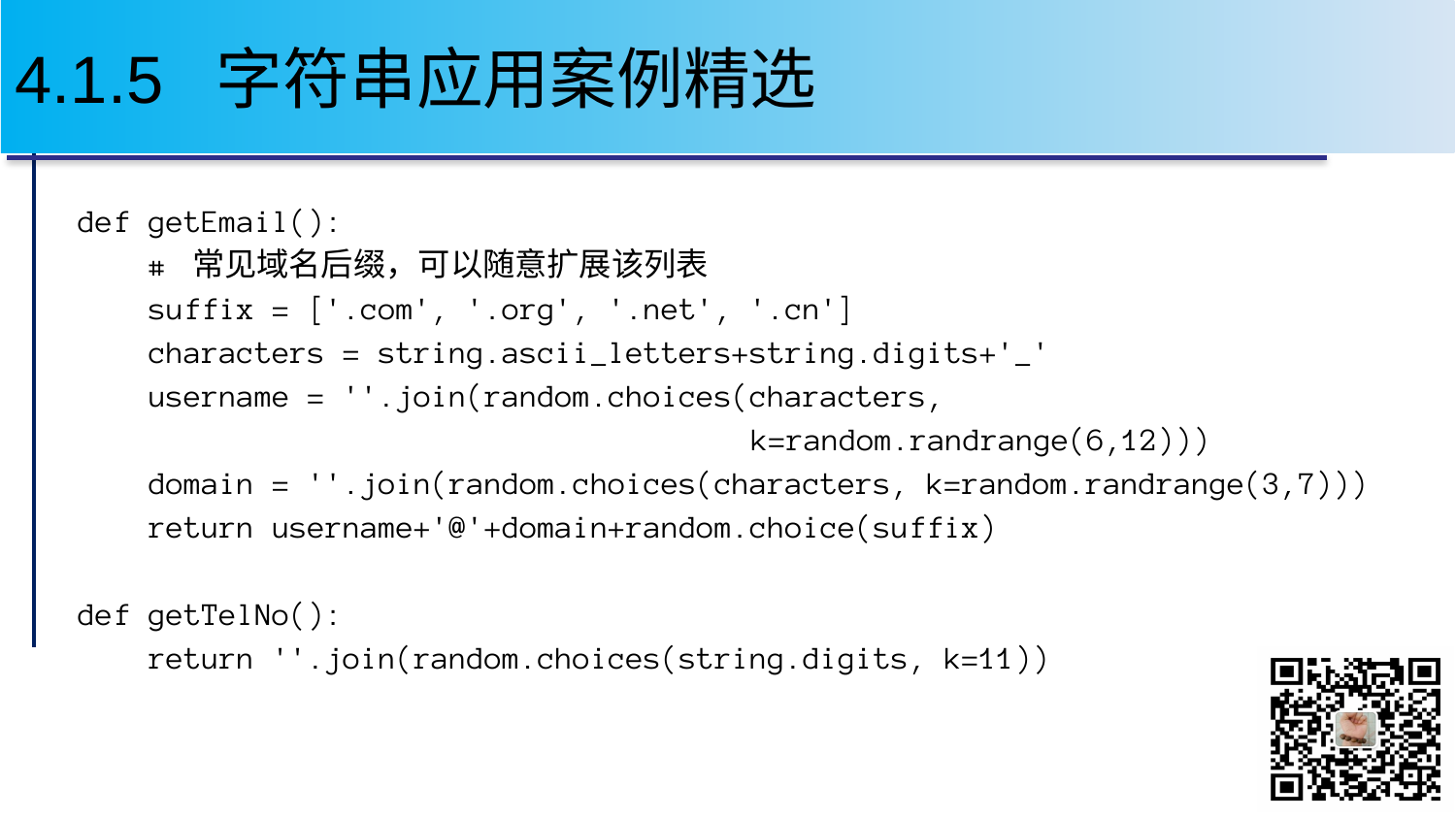

# 4.1.5  字符串应用案例精选
def getEmail():
    # 常见域名后缀，可以随意扩展该列表
    suffix = ['.com', '.org', '.net', '.cn']
    characters = string.ascii_letters+string.digits+'_'
    username = ''.join(random.choices(characters,
                                      k=random.randrange(6,12)))
    domain = ''.join(random.choices(characters, k=random.randrange(3,7)))
    return username+'@'+domain+random.choice(suffix)

def getTelNo():
    return ''.join(random.choices(string.digits, k=11))
64